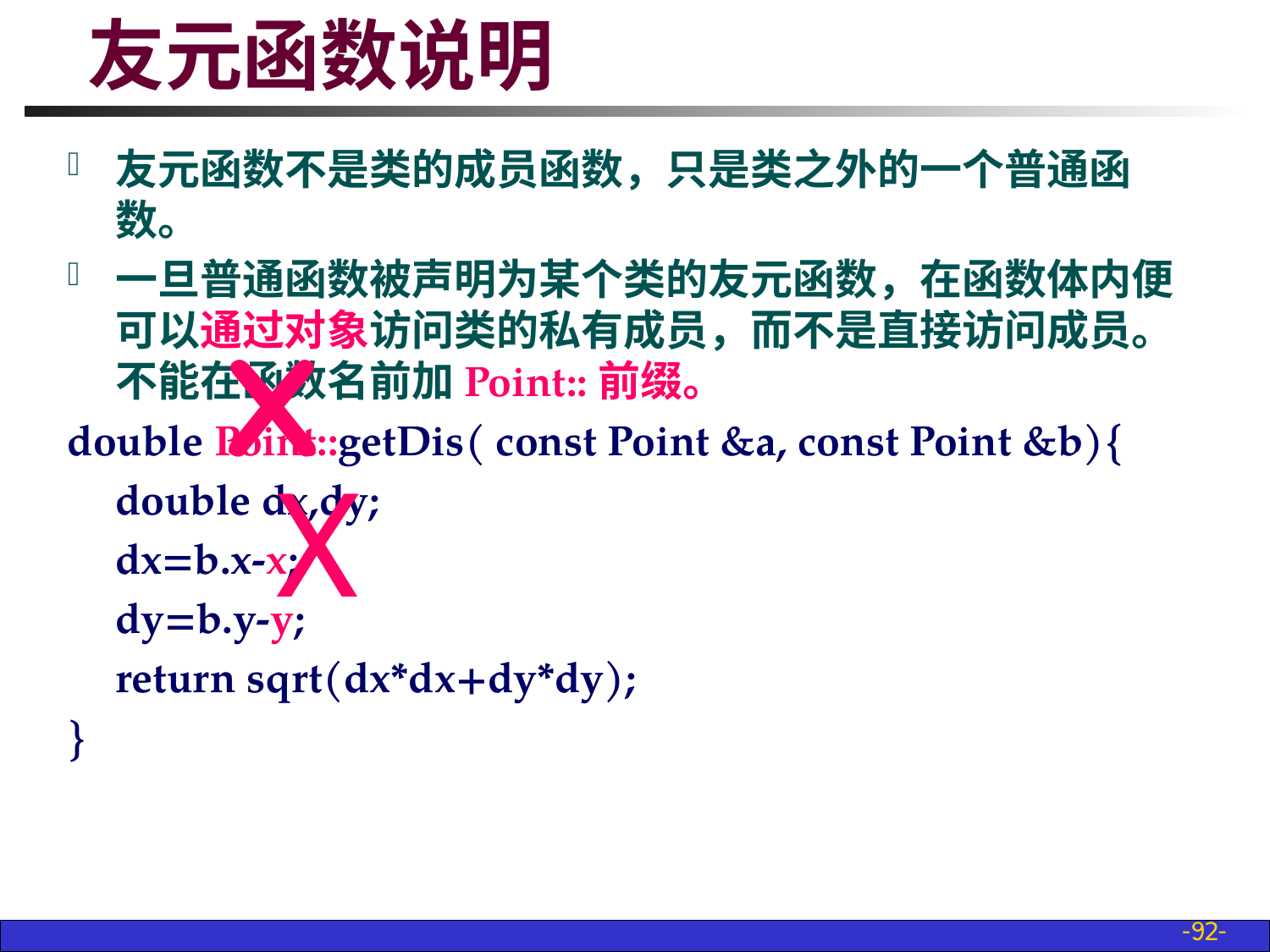

# 友元函数说明
友元函数不是类的成员函数，只是类之外的一个普通函数。
一旦普通函数被声明为某个类的友元函数，在函数体内便可以通过对象访问类的私有成员，而不是直接访问成员。不能在函数名前加Point::前缀。
double Point::getDis( const Point &a, const Point &b){
	double dx,dy;
	dx=b.x-x;
	dy=b.y-y;
	return sqrt(dx*dx+dy*dy);
}
X
X
-92-